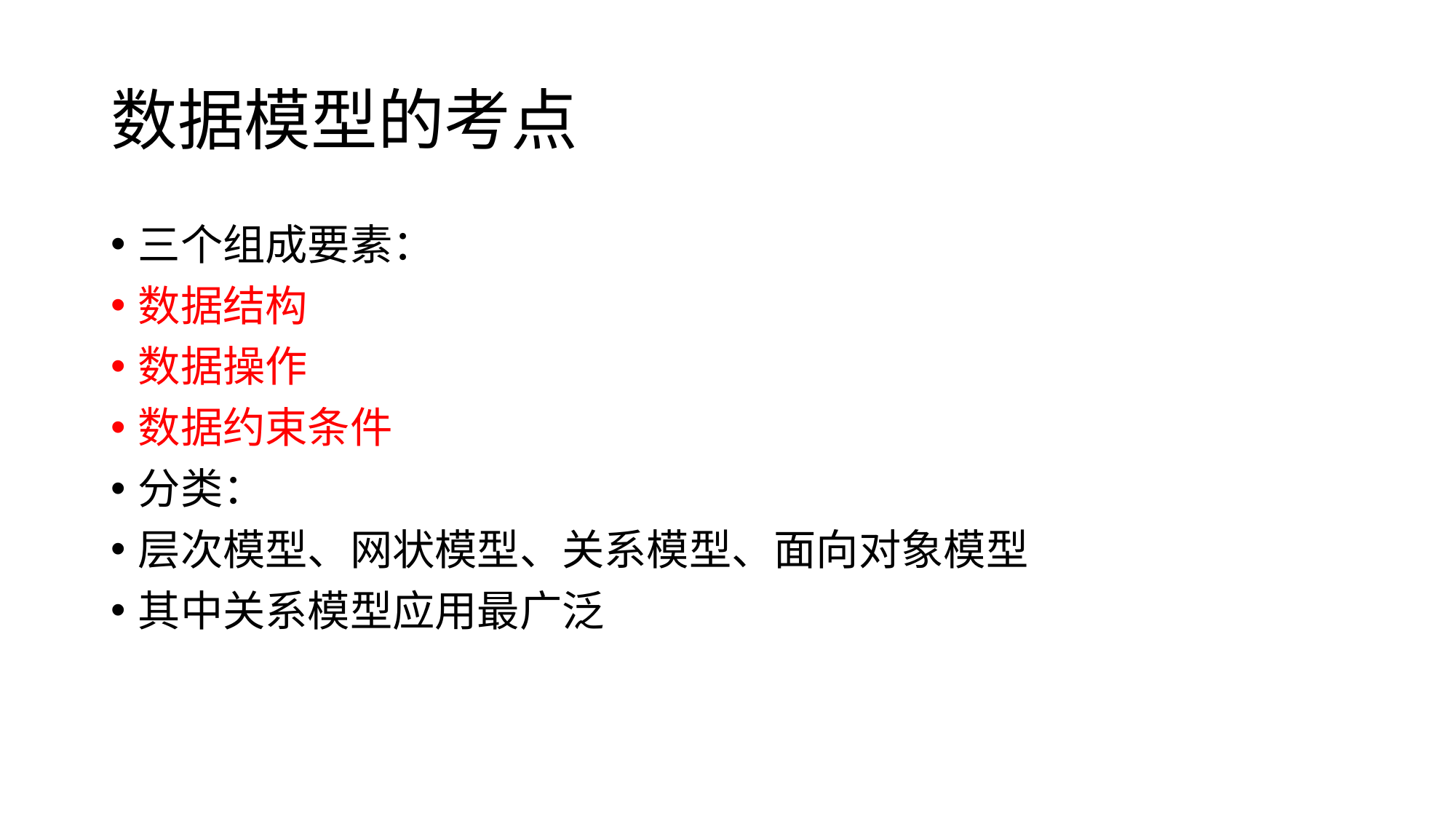

# 数据模型的考点
三个组成要素：
数据结构
数据操作
数据约束条件
分类：
层次模型、网状模型、关系模型、面向对象模型
其中关系模型应用最广泛